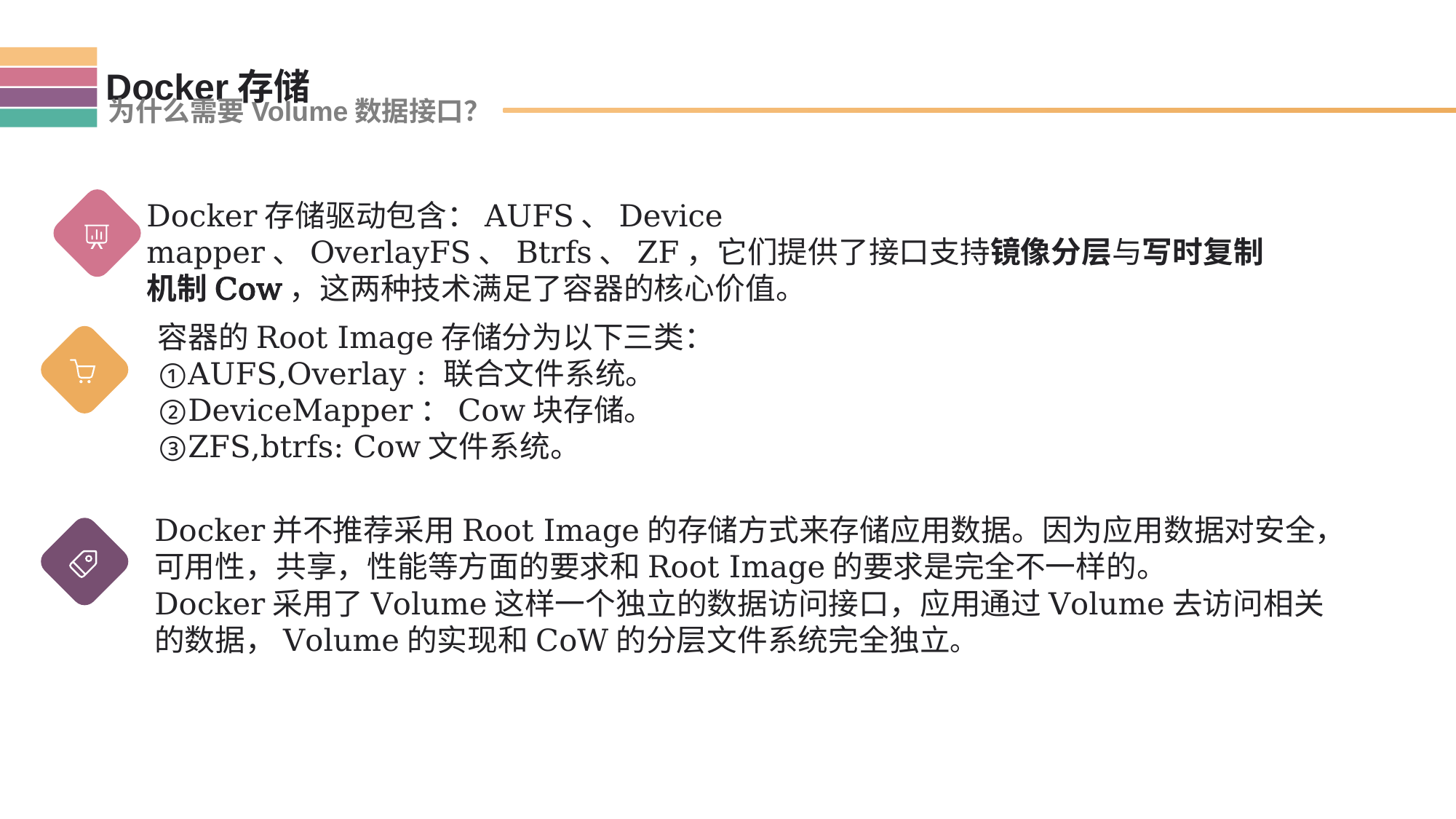

Docker存储

为什么需要Volume数据接口？
Docker存储驱动包含：AUFS、Device mapper、OverlayFS、Btrfs、ZF，它们提供了接口支持镜像分层与写时复制机制Cow，这两种技术满足了容器的核心价值。

容器的Root Image存储分为以下三类：
AUFS,Overlay : 联合文件系统。
DeviceMapper：Cow块存储。
ZFS,btrfs: Cow文件系统。

Docker并不推荐采用Root Image的存储方式来存储应用数据。因为应用数据对安全，可用性，共享，性能等方面的要求和Root Image的要求是完全不一样的。
Docker采用了Volume这样一个独立的数据访问接口，应用通过Volume去访问相关的数据，Volume的实现和CoW的分层文件系统完全独立。